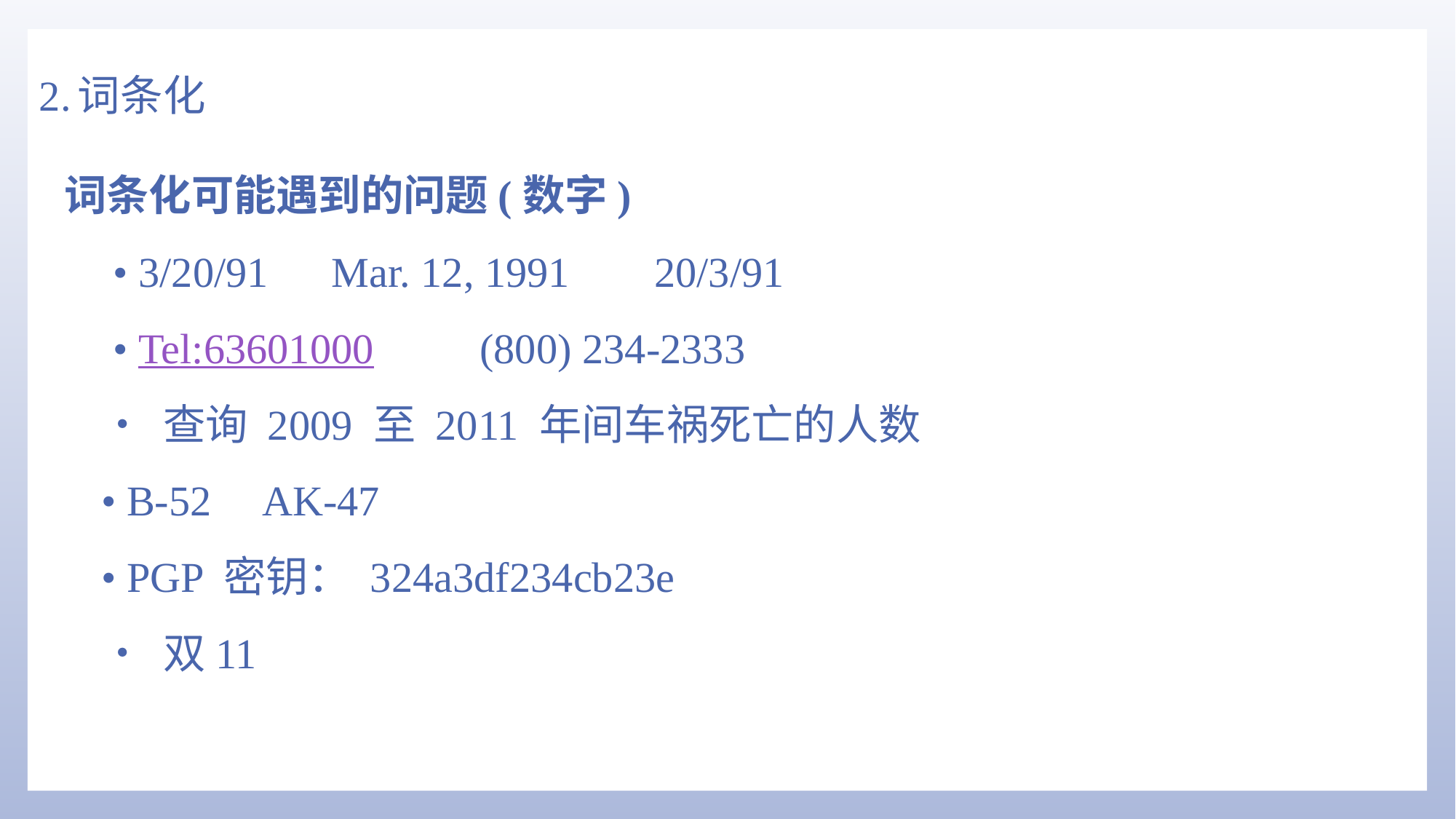

# 2.词条化
词条化可能遇到的问题(数字)
• 3/20/91      Mar. 12, 1991        20/3/91
• Tel:63601000          (800) 234-2333
• 查询 2009 至 2011 年间车祸死亡的人数
• B-52     AK-47
• PGP 密钥： 324a3df234cb23e
• 双11